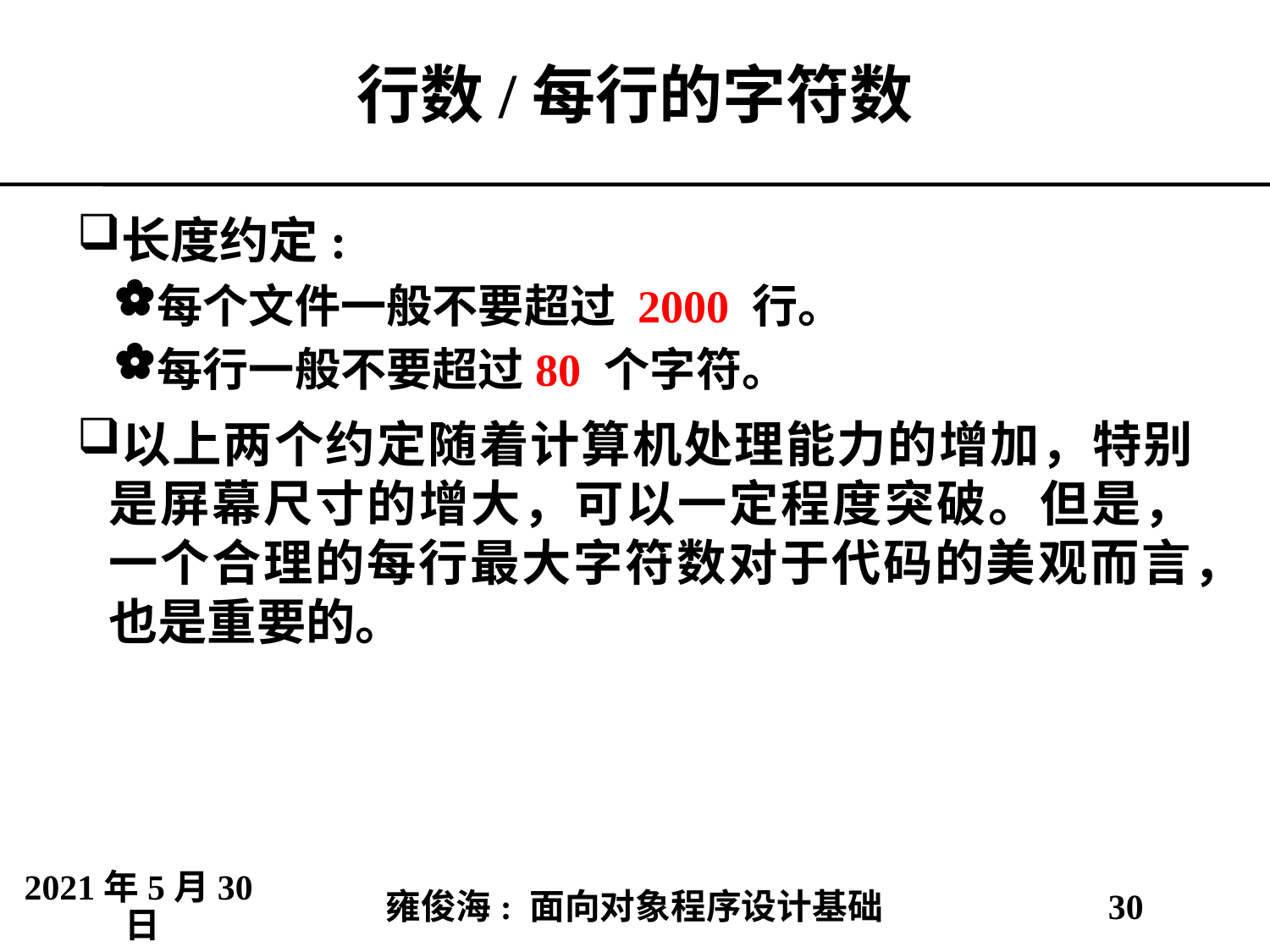

# 行数/每行的字符数

长度约定:
每个文件一般不要超过 2000 行。
每行一般不要超过80 个字符。
以上两个约定随着计算机处理能力的增加，特别是屏幕尺寸的增大，可以一定程度突破。但是，一个合理的每行最大字符数对于代码的美观而言，也是重要的。

2021年5月30日
雍俊海: 面向对象程序设计基础
30